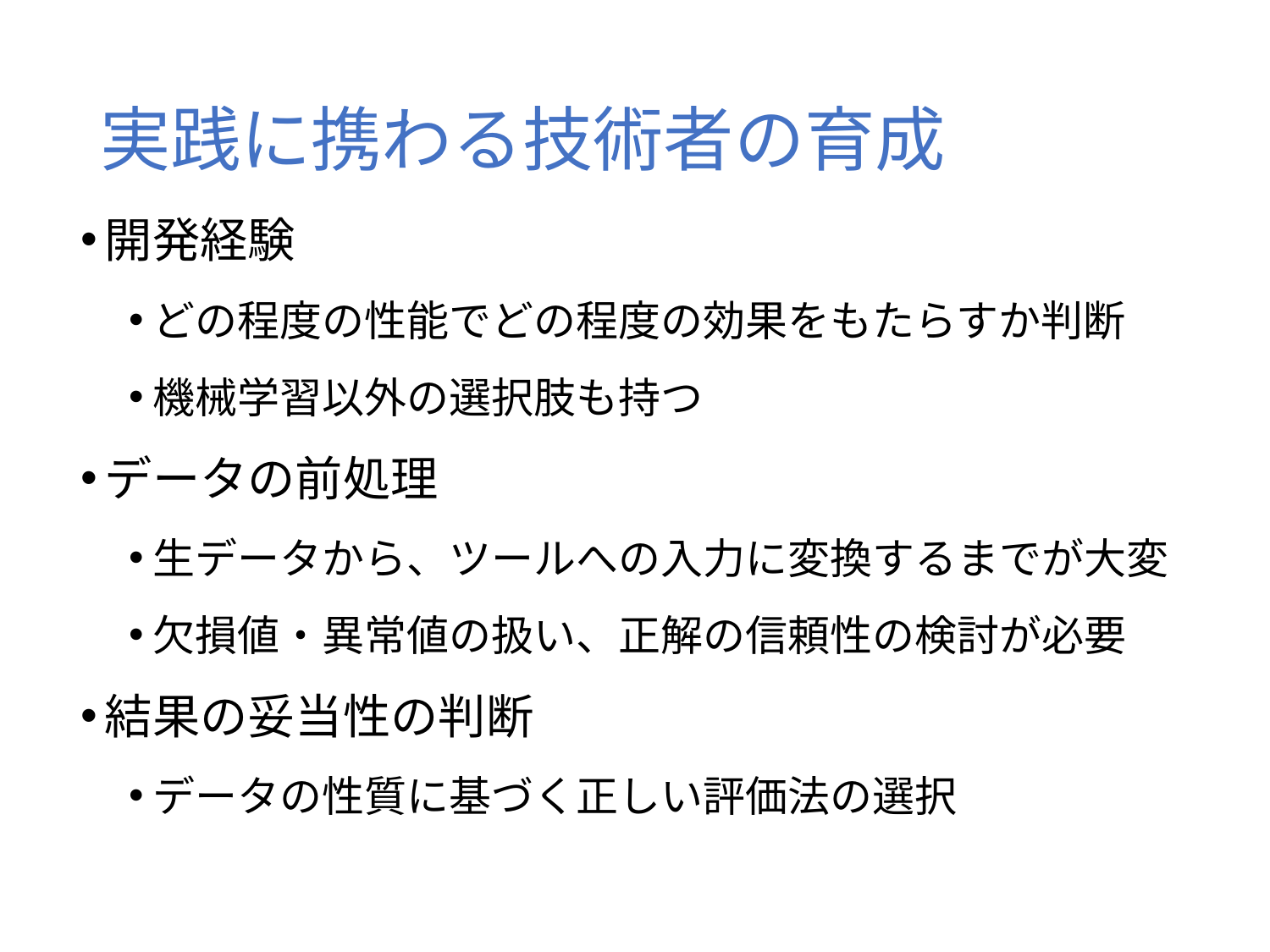

# 実践に携わる技術者の育成
開発経験
どの程度の性能でどの程度の効果をもたらすか判断
機械学習以外の選択肢も持つ
データの前処理
生データから、ツールへの入力に変換するまでが大変
欠損値・異常値の扱い、正解の信頼性の検討が必要
結果の妥当性の判断
データの性質に基づく正しい評価法の選択